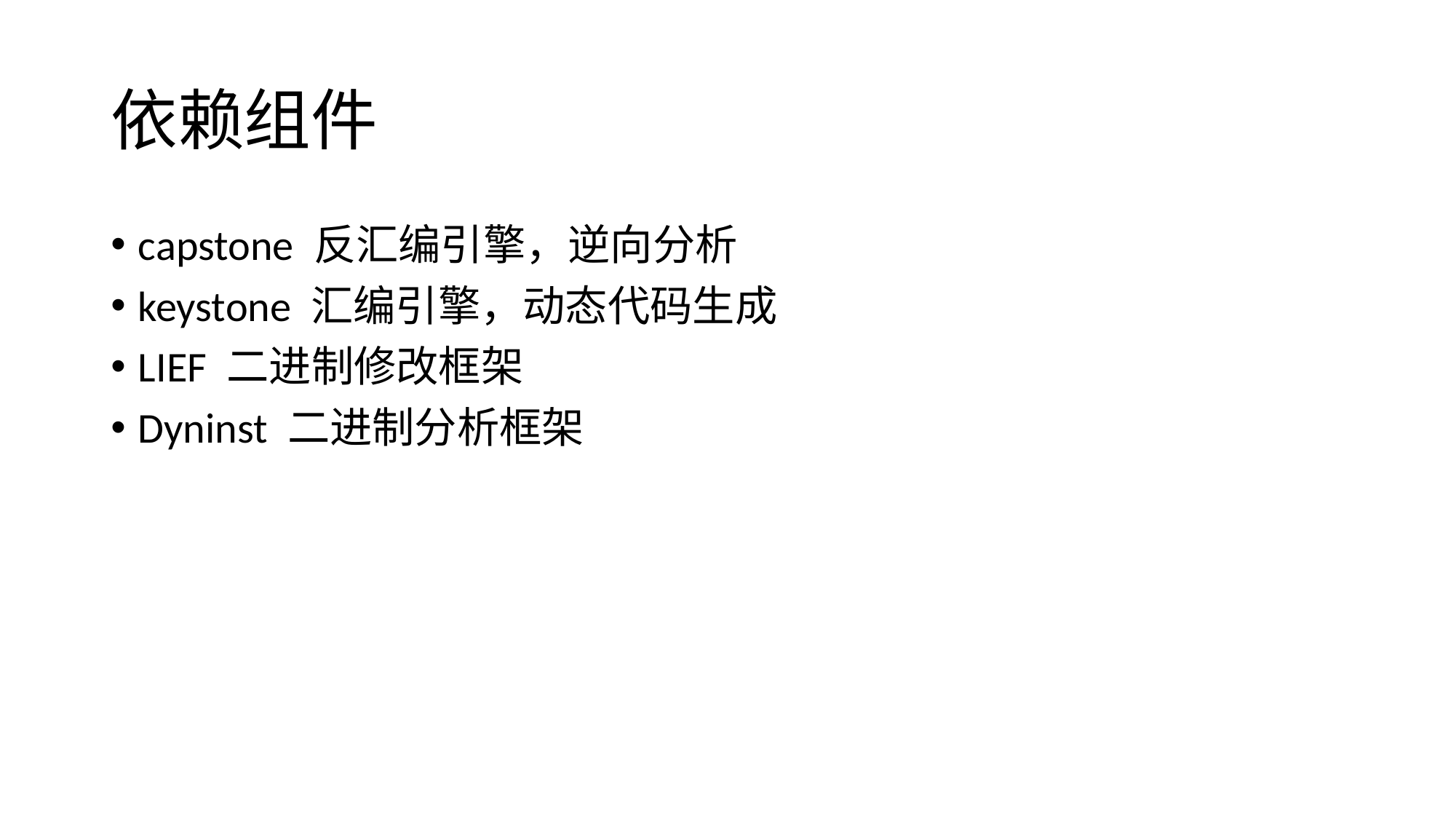

# 依赖组件
capstone 反汇编引擎，逆向分析
keystone 汇编引擎，动态代码生成
LIEF 二进制修改框架
Dyninst 二进制分析框架